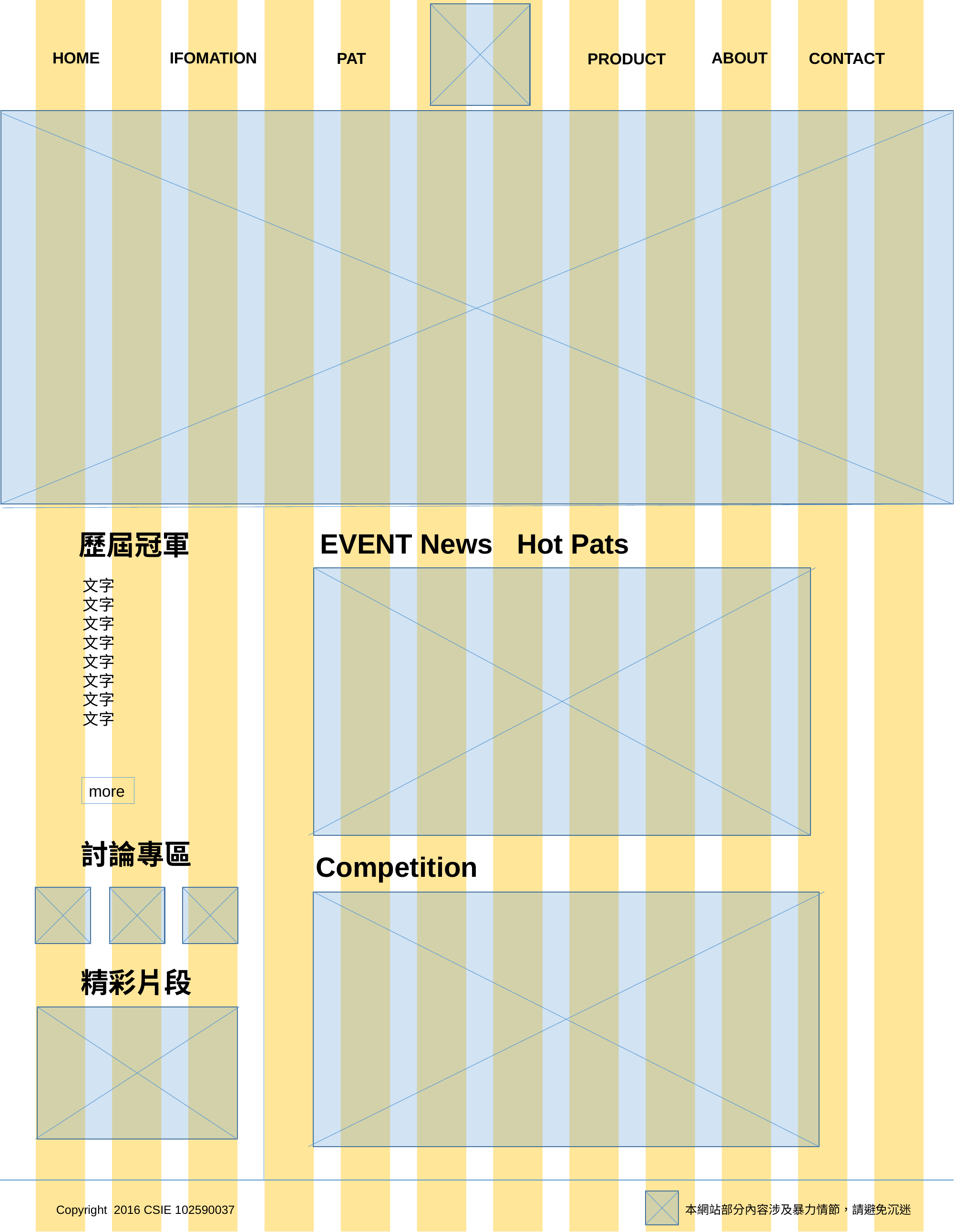

HOME
IFOMATION
PAT
ABOUT
CONTACT
PRODUCT

EVENT News
Hot Pats
歷屆冠軍
文字
文字
文字
文字
文字
文字
文字
文字

more

討論專區

Competition

精彩片段

本網站部分內容涉及暴力情節，請避免沉迷

Copyright  2016 CSIE 102590037